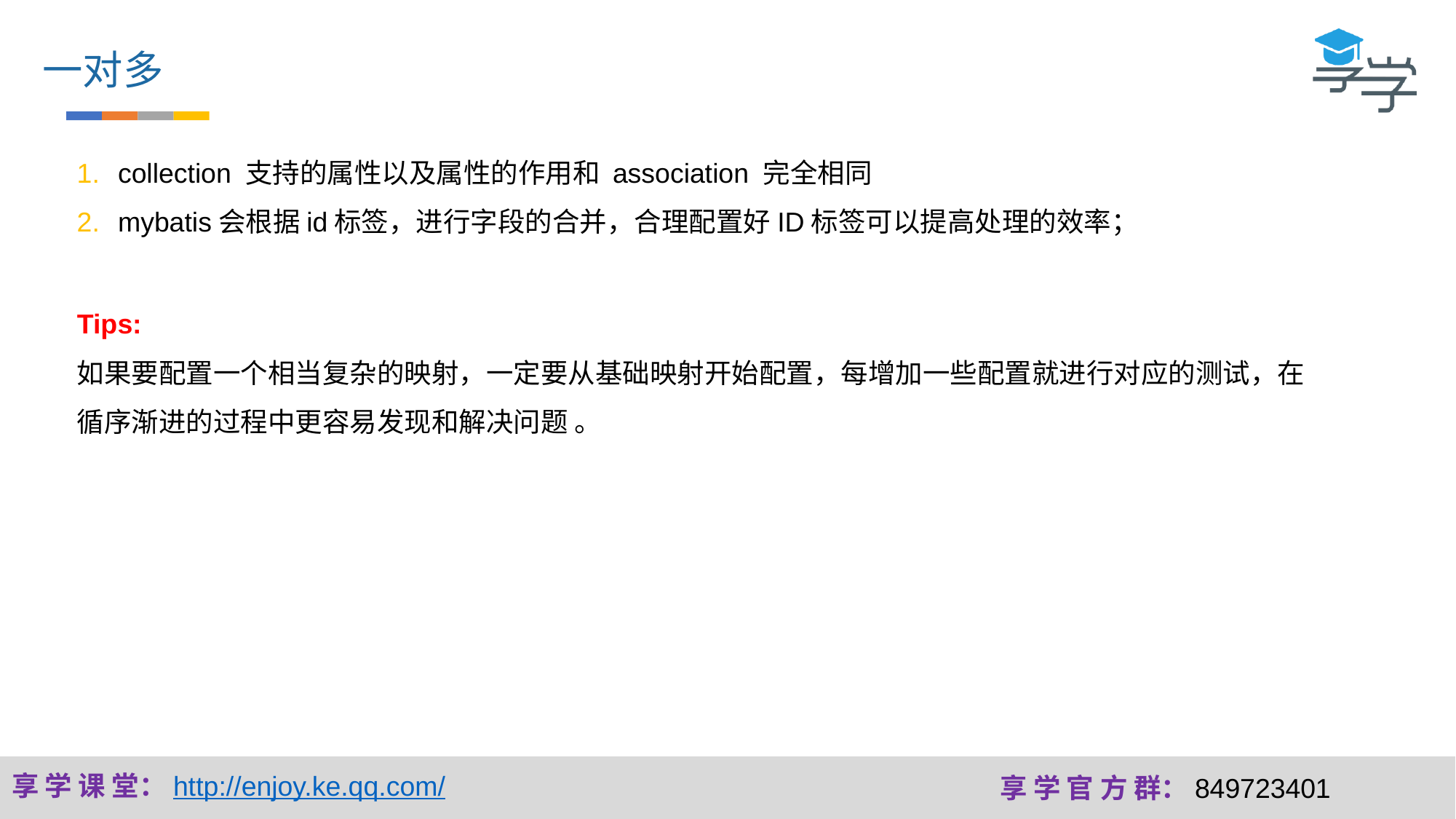

一对多

collection 支持的属性以及属性的作用和 association 完全相同
mybatis会根据id标签，进行字段的合并，合理配置好ID标签可以提高处理的效率；

Tips:
如果要配置一个相当复杂的映射，一定要从基础映射开始配置，每增加一些配置就进行对应的测试，在循序渐进的过程中更容易发现和解决问题 。